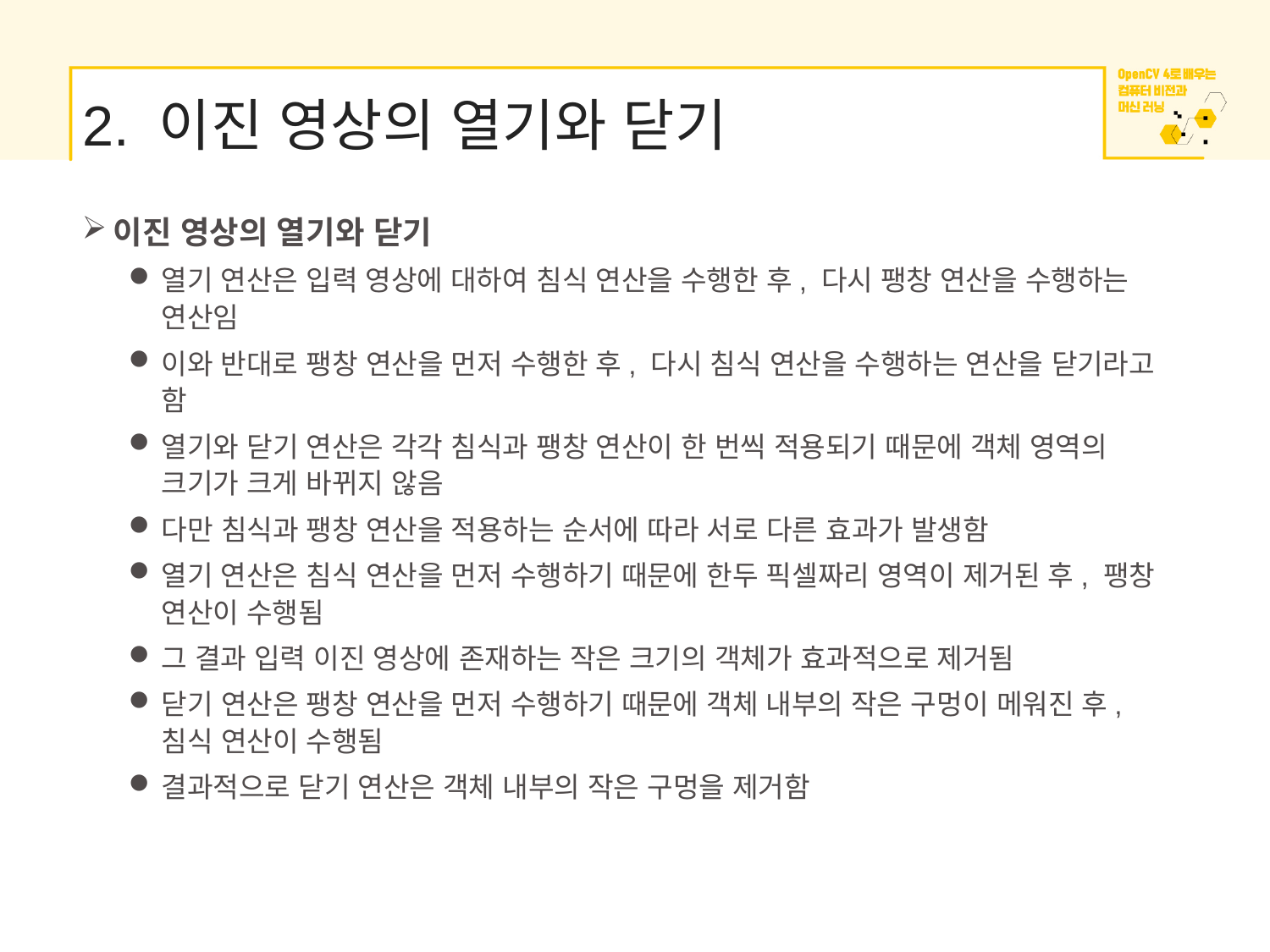

# 2. 이진 영상의 열기와 닫기
이진 영상의 열기와 닫기
열기 연산은 입력 영상에 대하여 침식 연산을 수행한 후, 다시 팽창 연산을 수행하는 연산임
이와 반대로 팽창 연산을 먼저 수행한 후, 다시 침식 연산을 수행하는 연산을 닫기라고 함
열기와 닫기 연산은 각각 침식과 팽창 연산이 한 번씩 적용되기 때문에 객체 영역의 크기가 크게 바뀌지 않음
다만 침식과 팽창 연산을 적용하는 순서에 따라 서로 다른 효과가 발생함
열기 연산은 침식 연산을 먼저 수행하기 때문에 한두 픽셀짜리 영역이 제거된 후, 팽창 연산이 수행됨
그 결과 입력 이진 영상에 존재하는 작은 크기의 객체가 효과적으로 제거됨
닫기 연산은 팽창 연산을 먼저 수행하기 때문에 객체 내부의 작은 구멍이 메워진 후, 침식 연산이 수행됨
결과적으로 닫기 연산은 객체 내부의 작은 구멍을 제거함